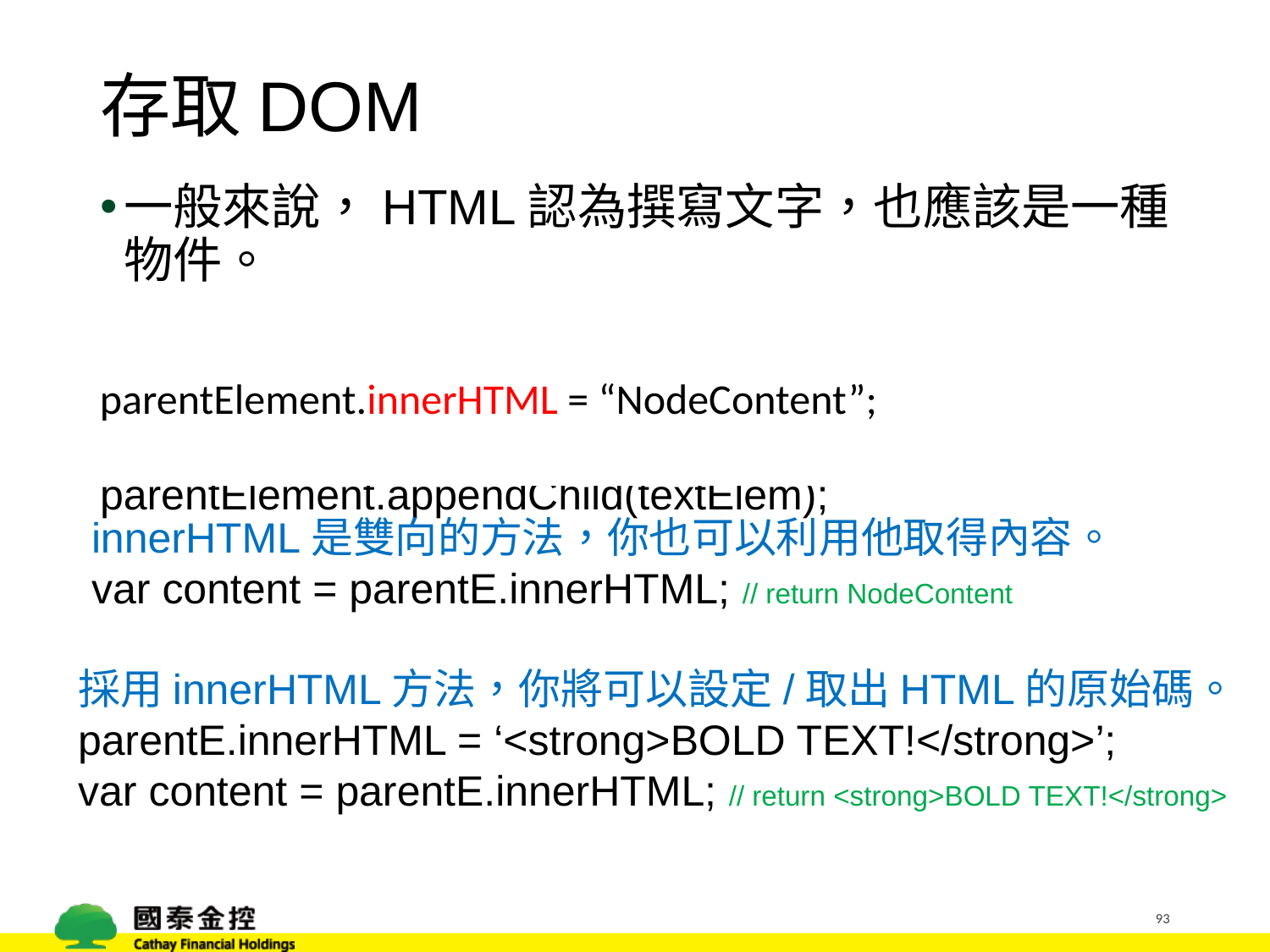

# 存取DOM
一般來說，HTML認為撰寫文字，也應該是一種物件。

var textElem = document.createTextNode(‘NodeContent’);
parentElement.appendChild(textElem);

parentElement.innerHTML = “NodeContent”;
innerHTML是雙向的方法，你也可以利用他取得內容。
var content = parentE.innerHTML; // return NodeContent
採用innerHTML方法，你將可以設定/取出HTML的原始碼。
parentE.innerHTML = ‘<strong>BOLD TEXT!</strong>’;
var content = parentE.innerHTML; // return <strong>BOLD TEXT!</strong>